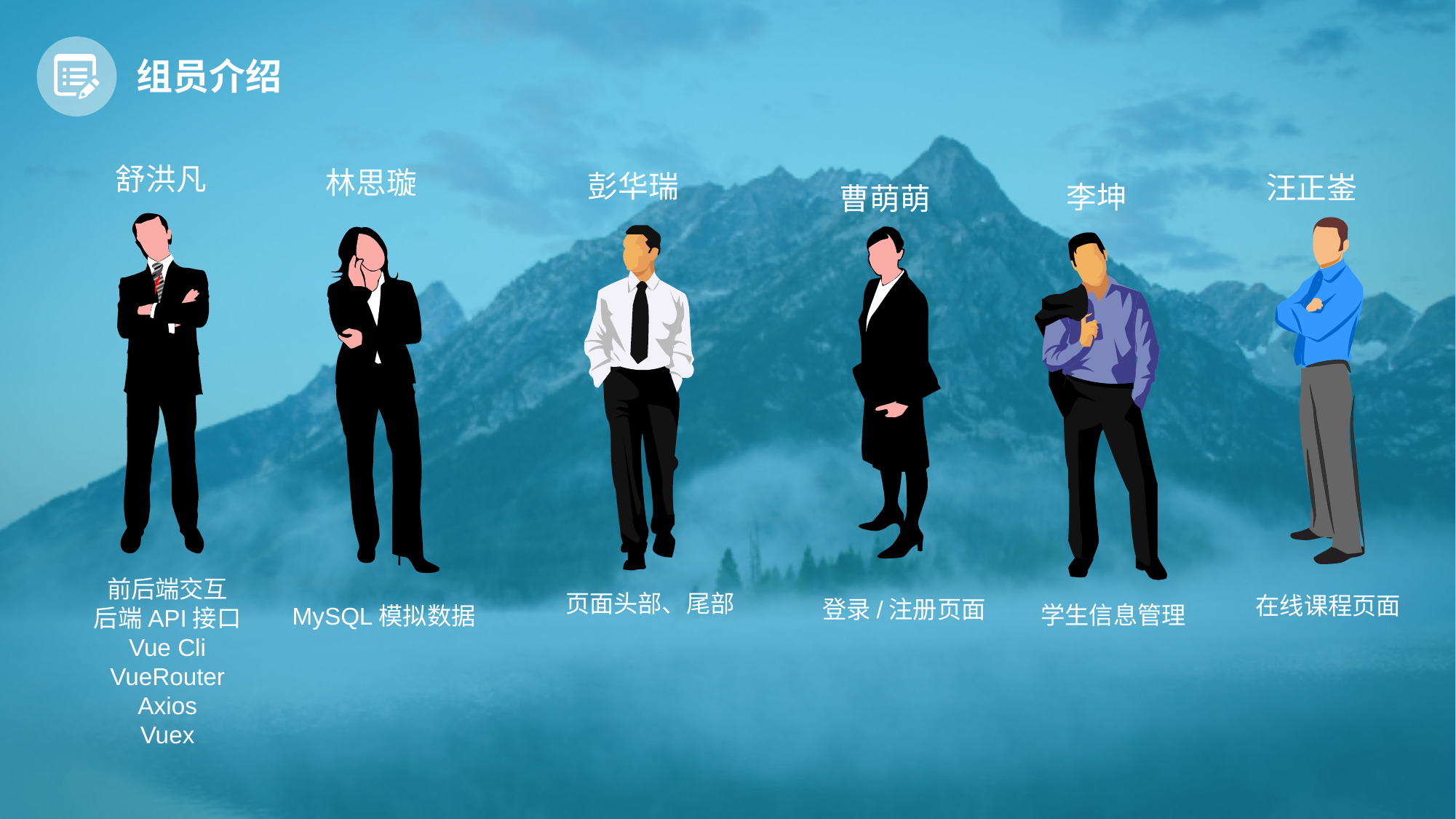

组员介绍
舒洪凡
前后端交互
后端API接口
Vue Cli
VueRouter
Axios
Vuex

林思璇
MySQL模拟数据

彭华瑞
页面头部、尾部

汪正崟
在线课程页面

李坤
学生信息管理

曹萌萌
登录/注册页面